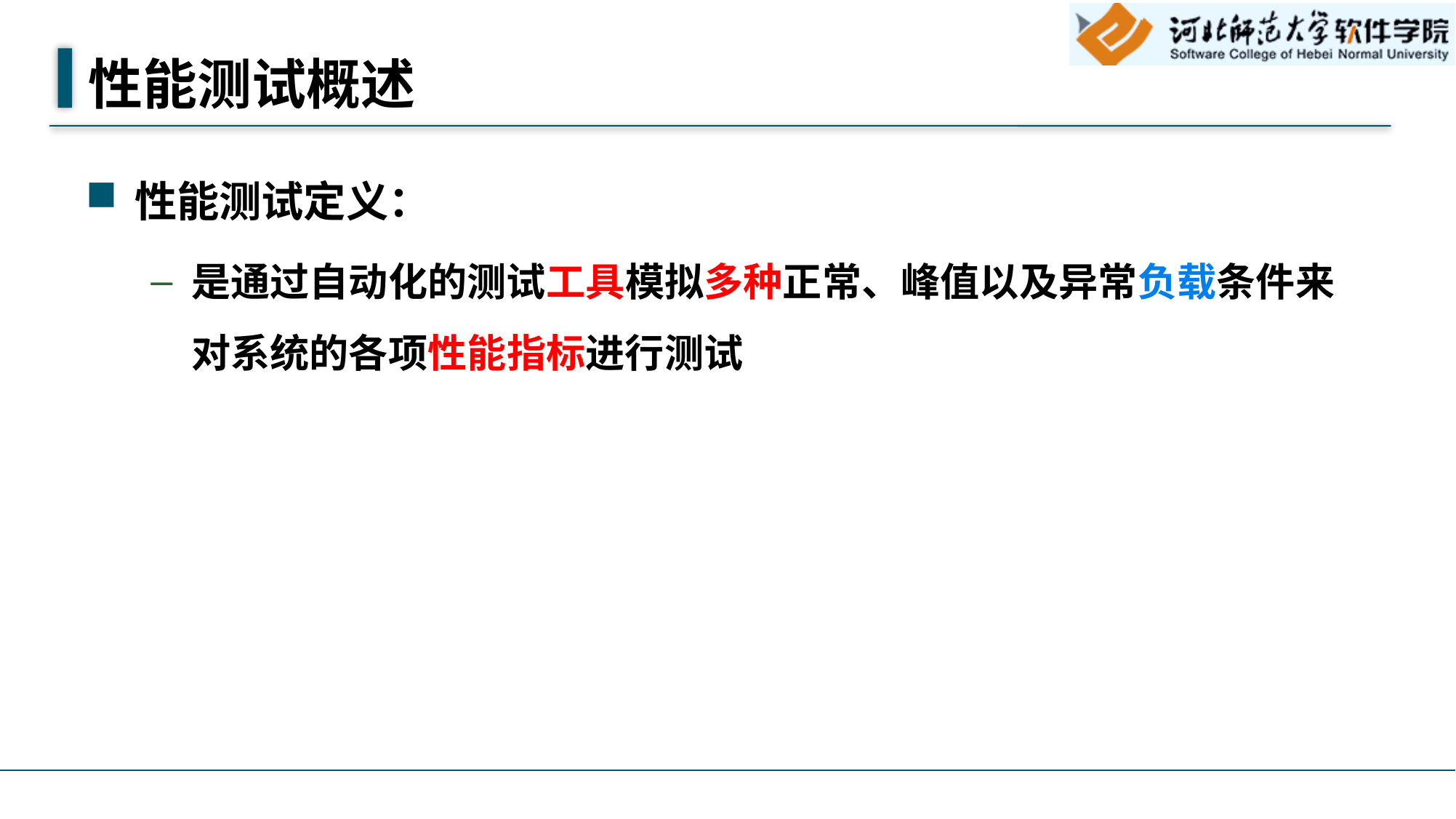

# 性能测试概述
性能测试定义：
是通过自动化的测试工具模拟多种正常、峰值以及异常负载条件来对系统的各项性能指标进行测试